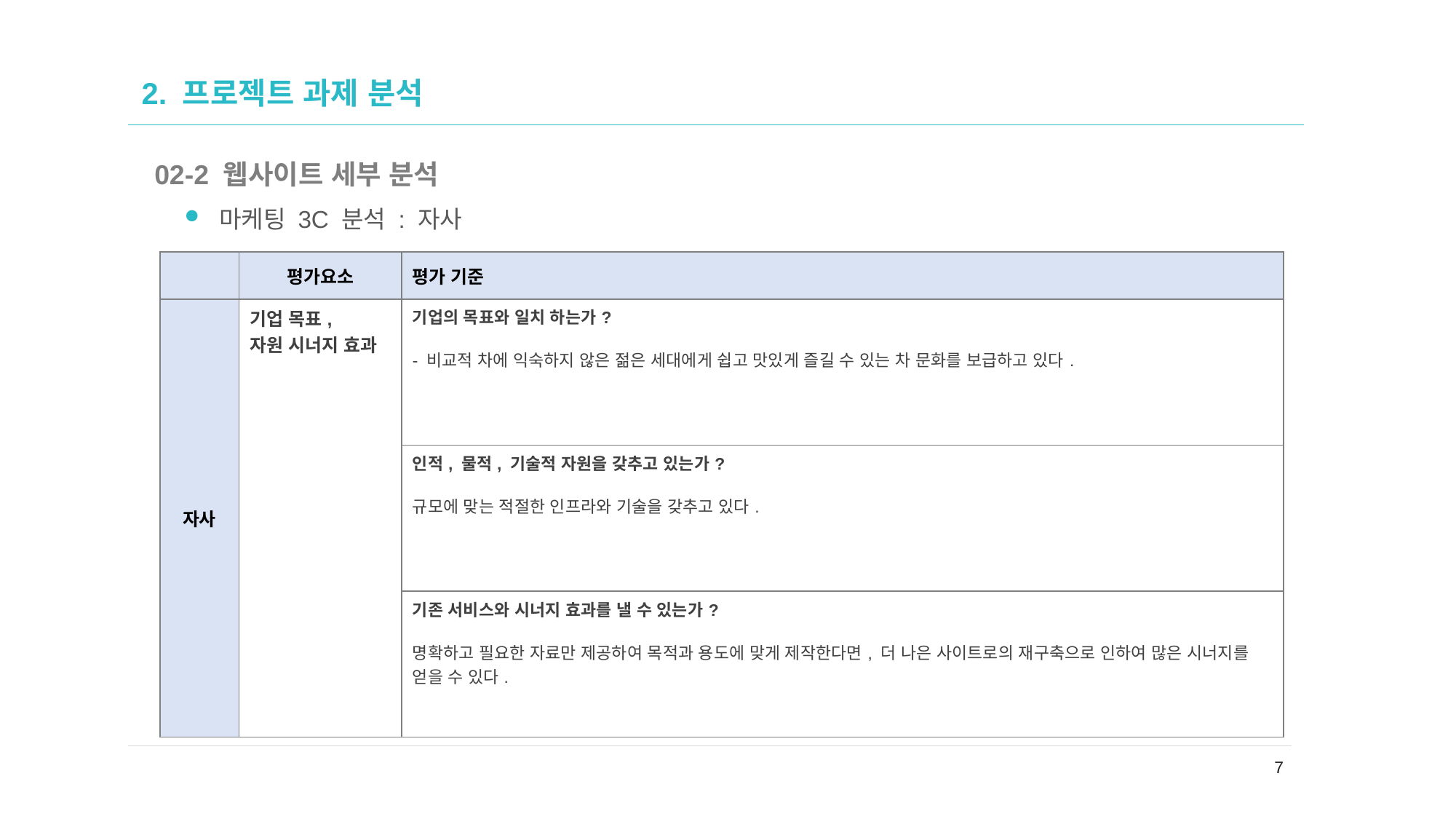

02
# 2. 프로젝트 과제 분석
02-2 웹사이트 세부 분석
마케팅 3C 분석 : 자사

|  | 평가요소 | 평가 기준 |
| --- | --- | --- |
| 자사 | 기업 목표, 자원 시너지 효과 | 기업의 목표와 일치 하는가? - 비교적 차에 익숙하지 않은 젊은 세대에게 쉽고 맛있게 즐길 수 있는 차 문화를 보급하고 있다. |
|  |  | 인적, 물적, 기술적 자원을 갖추고 있는가? 규모에 맞는 적절한 인프라와 기술을 갖추고 있다. |
|  |  | 기존 서비스와 시너지 효과를 낼 수 있는가? 명확하고 필요한 자료만 제공하여 목적과 용도에 맞게 제작한다면, 더 나은 사이트로의 재구축으로 인하여 많은 시너지를 얻을 수 있다. |
7